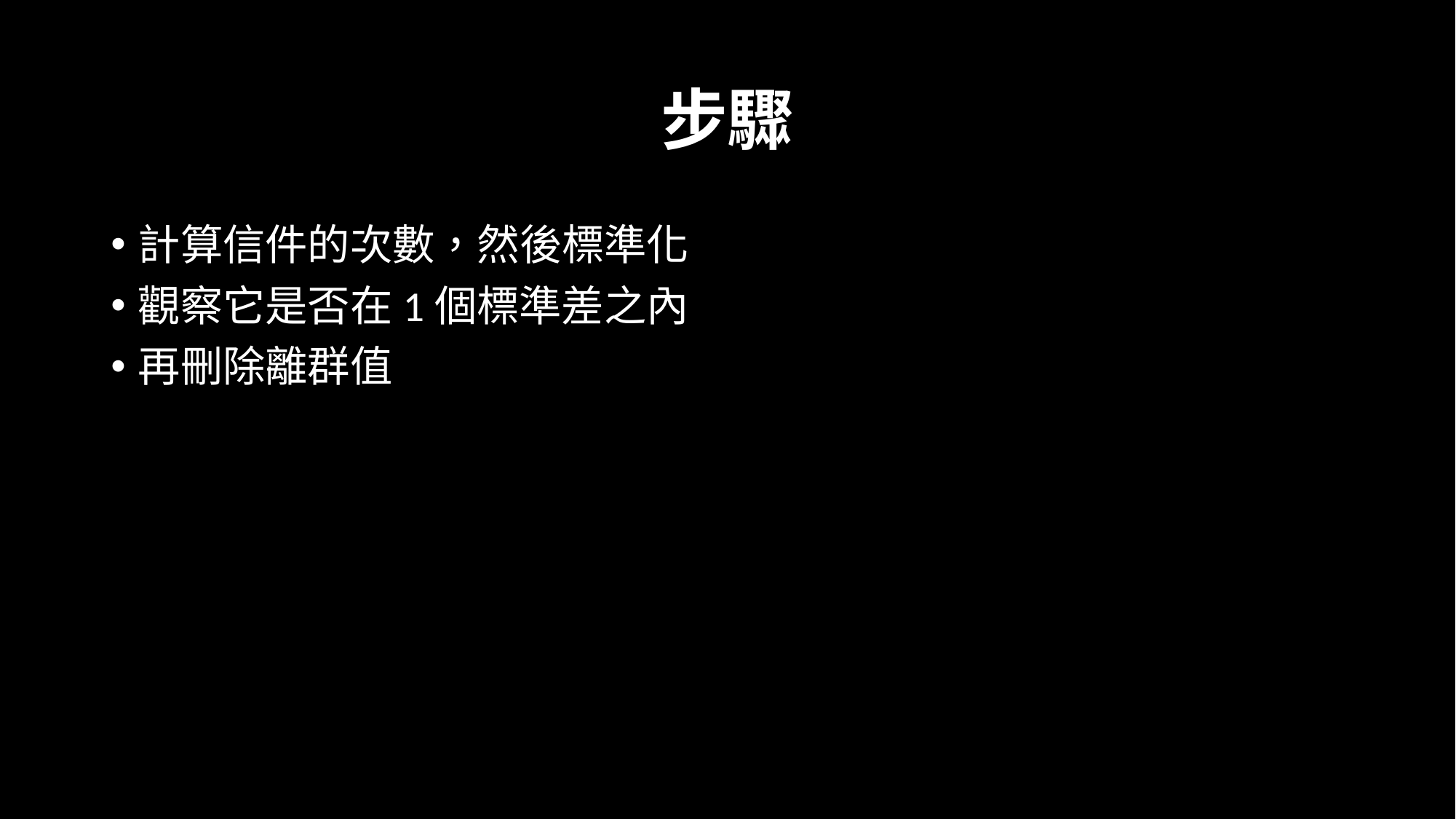

# 步驟
計算信件的次數，然後標準化
觀察它是否在1個標準差之內
再刪除離群值